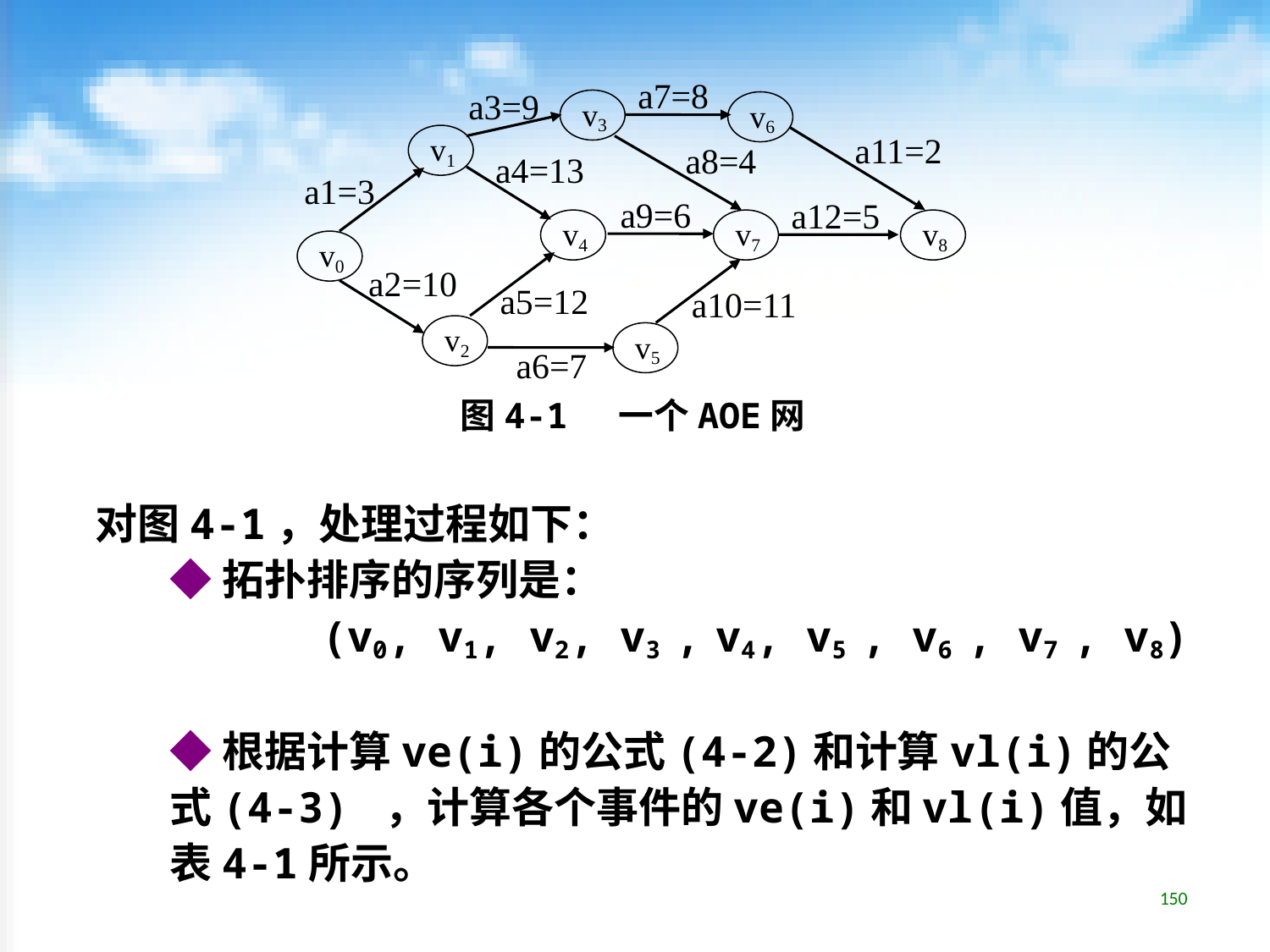

a7=8

a3=9

v3
v6
v1

a11=2

a8=4
a4=13

a1=3

a9=6

a12=5

v4
v7
v8
v0

a5=12

a10=11
a2=10

v2
v5
a6=7

图4-1  一个AOE网
对图4-1，处理过程如下：
◆拓扑排序的序列是：
      (v0, v1, v2, v3 , v4, v5 , v6 , v7 , v8)

◆根据计算ve(i)的公式(4-2)和计算vl(i)的公式(4-3) ，计算各个事件的ve(i)和vl(i)值，如表4-1所示。
150